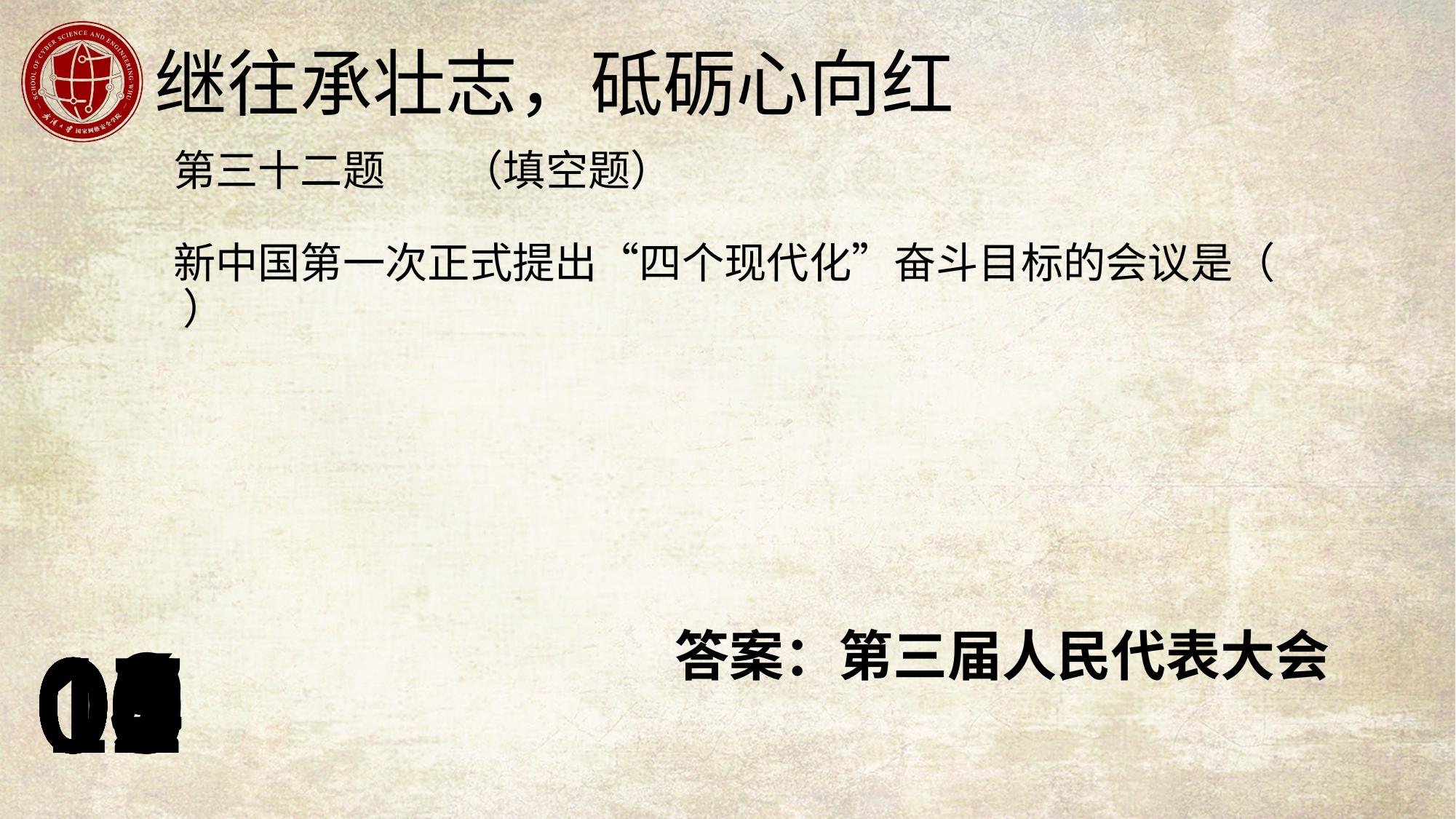

第三十二题        （填空题）
新中国第一次正式提出“四个现代化”奋斗目标的会议是（    ）
答案：第三届人民代表大会